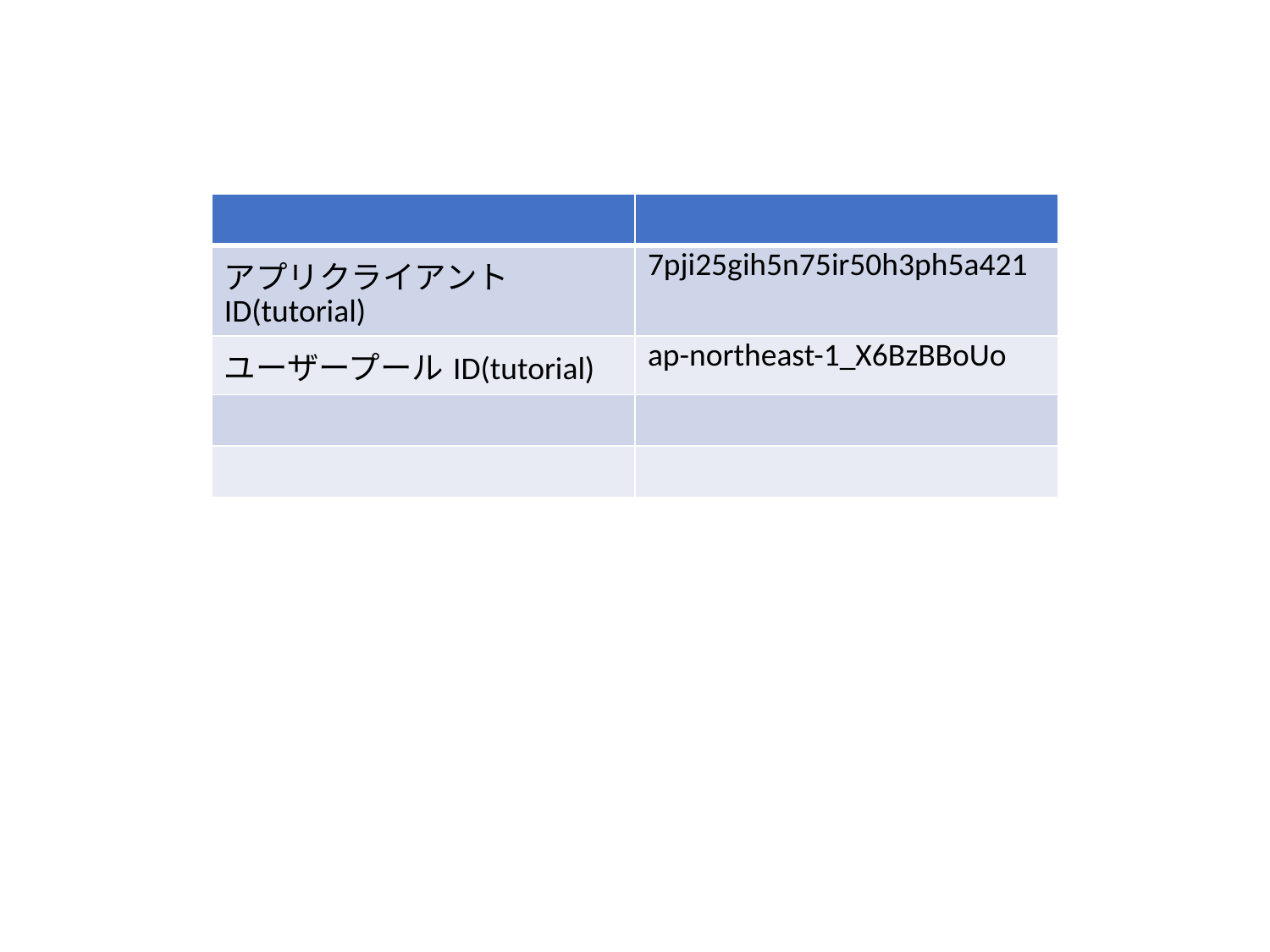

|  |  |
| --- | --- |
| アプリクライアントID(tutorial) | 7pji25gih5n75ir50h3ph5a421 |
| ユーザープールID(tutorial) | ap-northeast-1\_X6BzBBoUo |
|  |  |
|  |  |